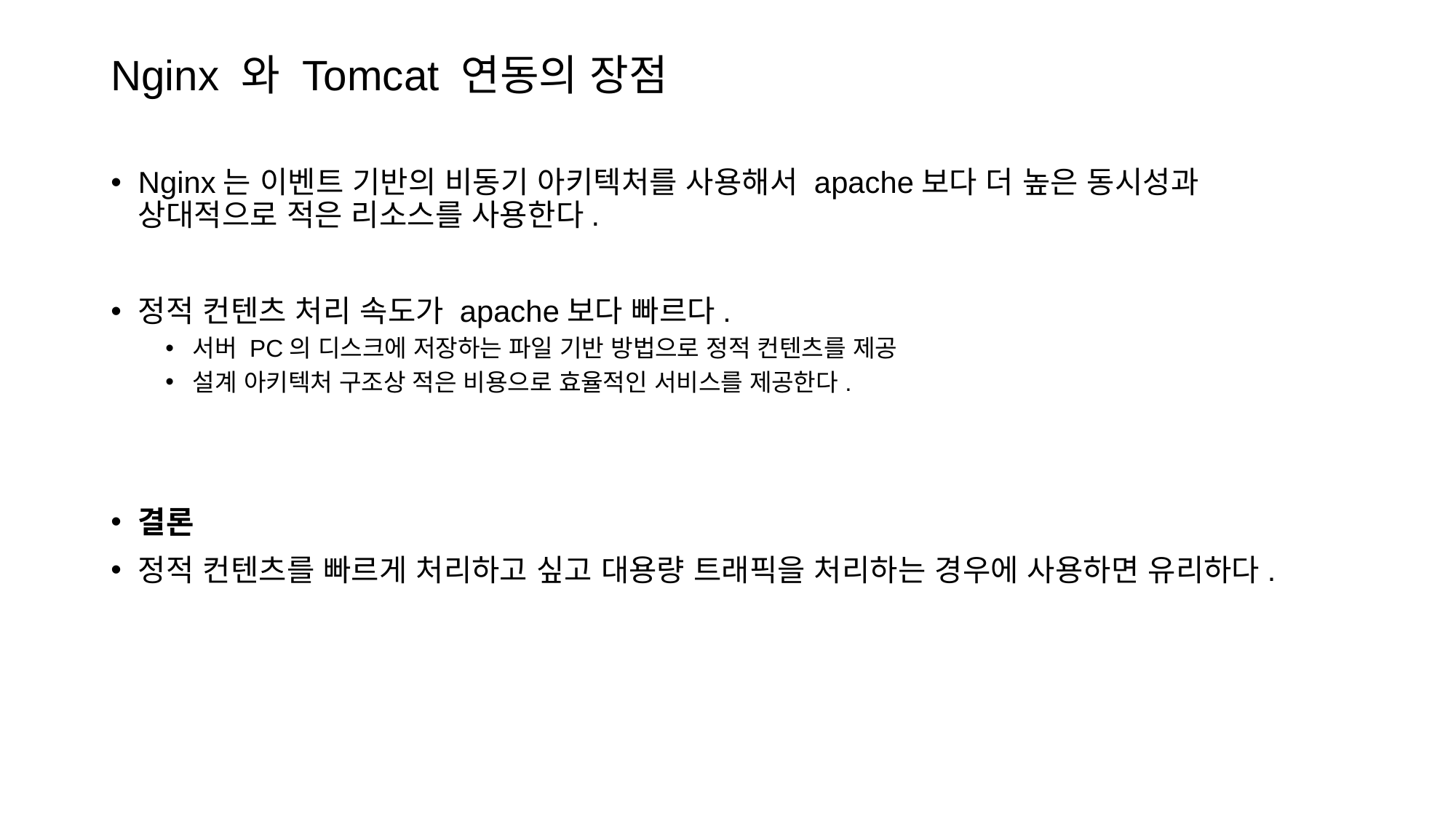

# Nginx 와 Tomcat 연동의 장점

Nginx는 이벤트 기반의 비동기 아키텍처를 사용해서 apache보다 더 높은 동시성과 상대적으로 적은 리소스를 사용한다.

정적 컨텐츠 처리 속도가 apache보다 빠르다.
서버 PC의 디스크에 저장하는 파일 기반 방법으로 정적 컨텐츠를 제공
설계 아키텍처 구조상 적은 비용으로 효율적인 서비스를 제공한다.

결론
정적 컨텐츠를 빠르게 처리하고 싶고 대용량 트래픽을 처리하는 경우에 사용하면 유리하다.